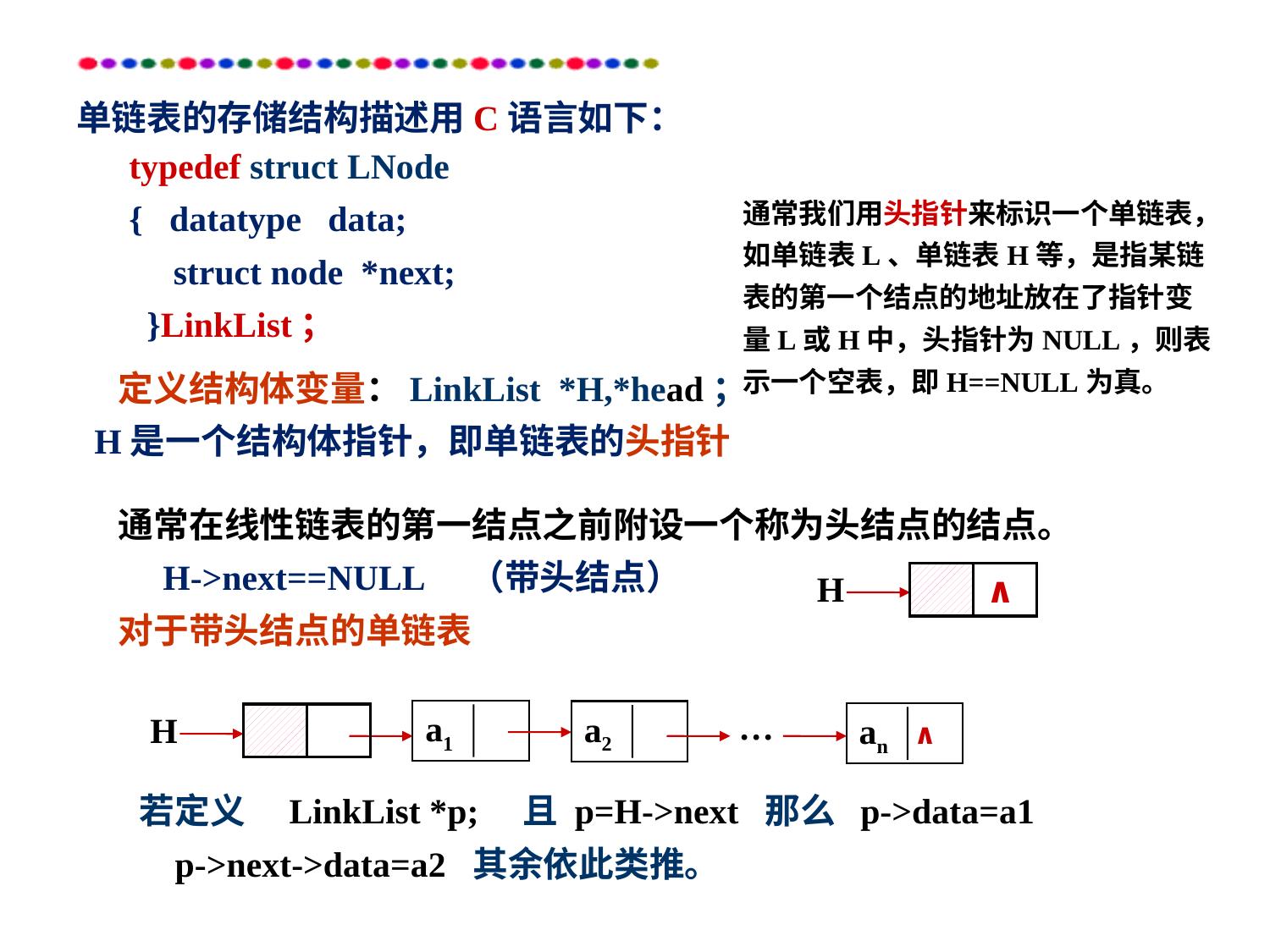

# 单链表的存储结构描述用C语言如下：
typedef struct LNode
{   datatype   data;
     struct node  *next;
  }LinkList；
通常我们用头指针来标识一个单链表，如单链表L、单链表H等，是指某链表的第一个结点的地址放在了指针变量L或H中，头指针为NULL，则表示一个空表，即H==NULL为真。
定义结构体变量：LinkList  *H,*head；
H是一个结构体指针，即单链表的头指针
通常在线性链表的第一结点之前附设一个称为头结点的结点。
     H->next==NULL　（带头结点）
对于带头结点的单链表
H

∧

…
H

a1

a2

an     ∧

若定义　LinkList *p;　且 p=H->next  那么  p->data=a1
    p->next->data=a2  其余依此类推。